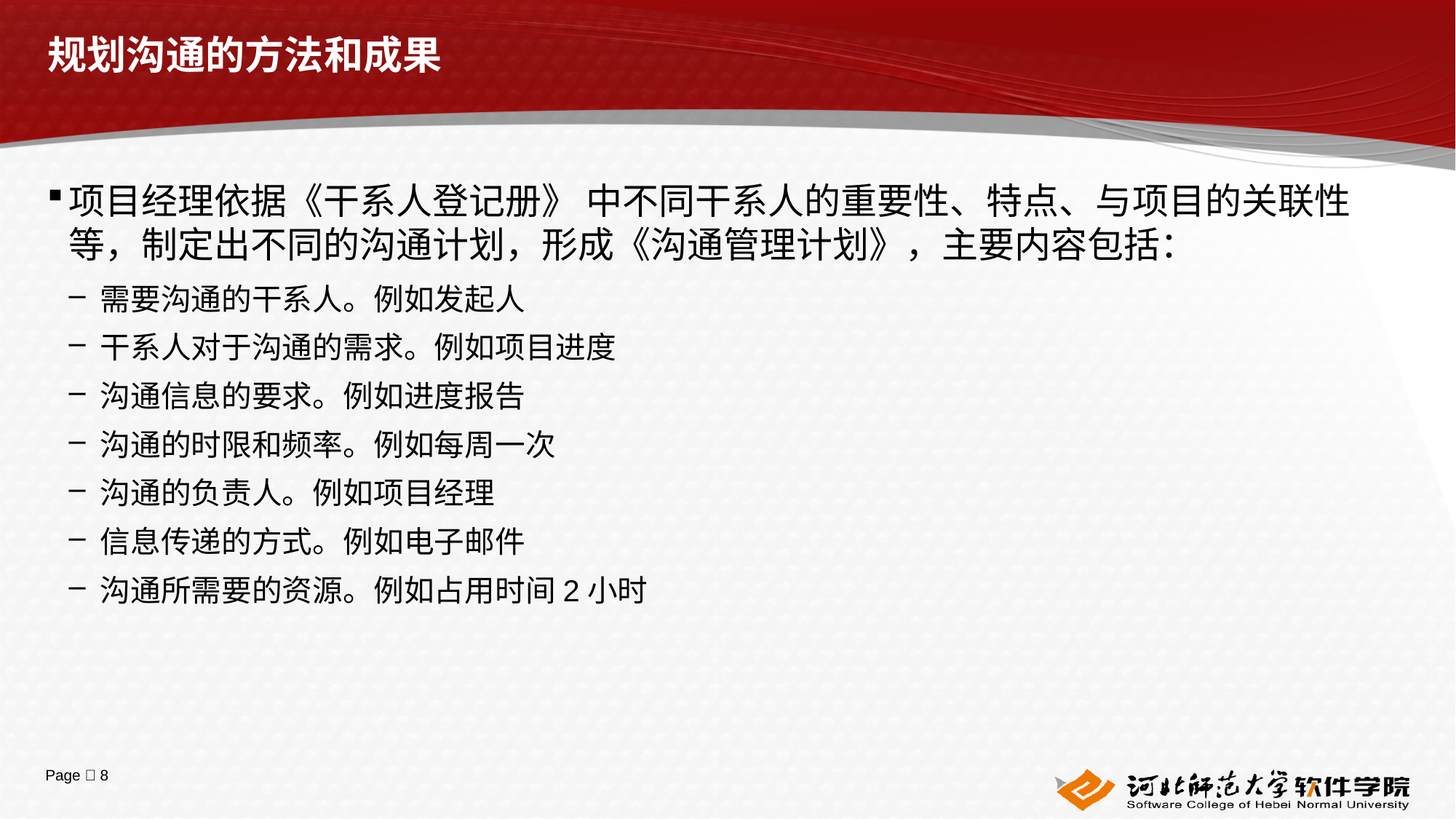

# 规划沟通的方法和成果
项目经理依据《干系人登记册》 中不同干系人的重要性、特点、与项目的关联性等，制定出不同的沟通计划，形成《沟通管理计划》，主要内容包括：
需要沟通的干系人。例如发起人
干系人对于沟通的需求。例如项目进度
沟通信息的要求。例如进度报告
沟通的时限和频率。例如每周一次
沟通的负责人。例如项目经理
信息传递的方式。例如电子邮件
沟通所需要的资源。例如占用时间2小时